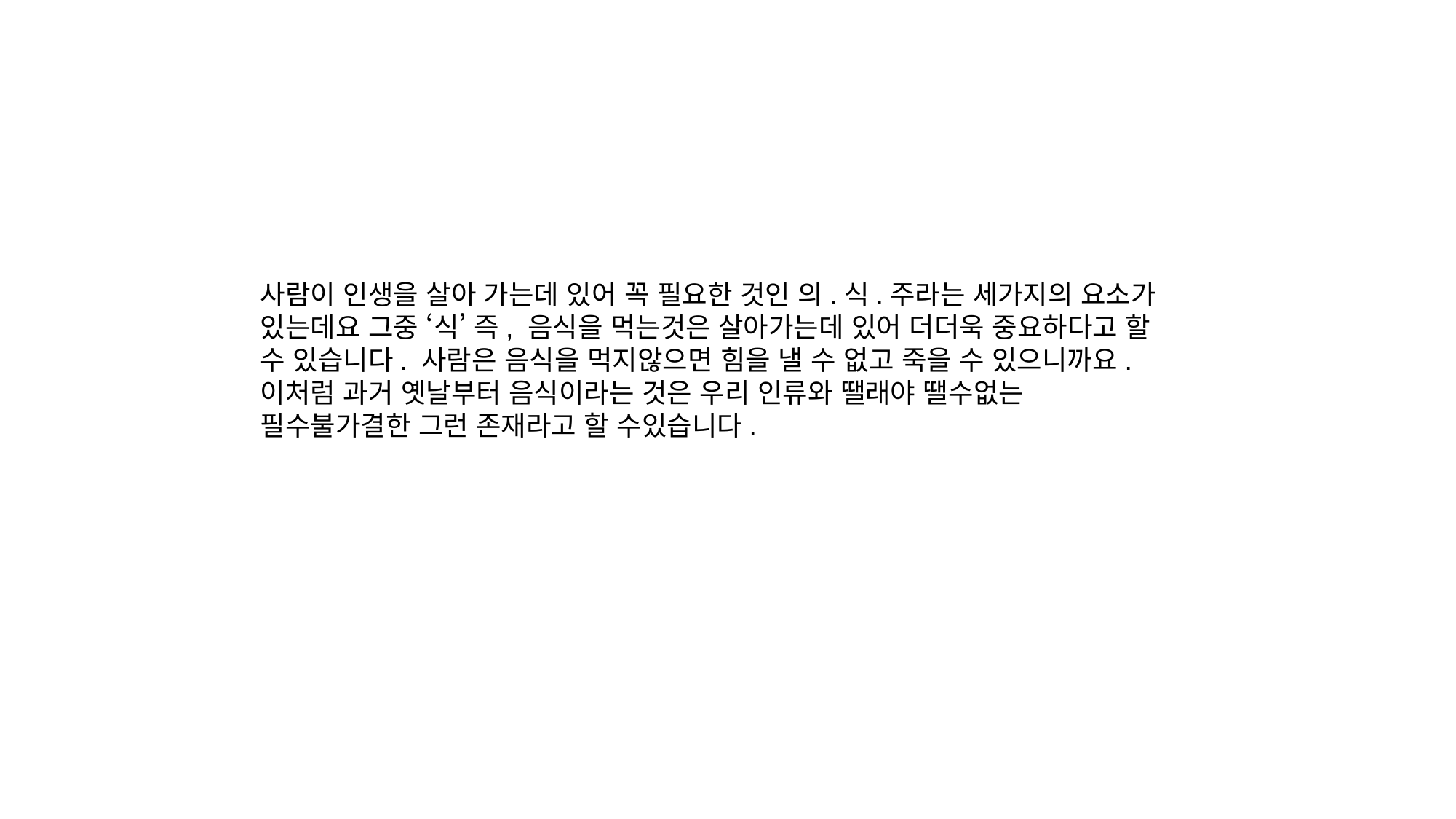

사람이 인생을 살아 가는데 있어 꼭 필요한 것인 의.식.주라는 세가지의 요소가 있는데요 그중 ‘식’ 즉, 음식을 먹는것은 살아가는데 있어 더더욱 중요하다고 할 수 있습니다. 사람은 음식을 먹지않으면 힘을 낼 수 없고 죽을 수 있으니까요. 이처럼 과거 옛날부터 음식이라는 것은 우리 인류와 땔래야 땔수없는 필수불가결한 그런 존재라고 할 수있습니다.